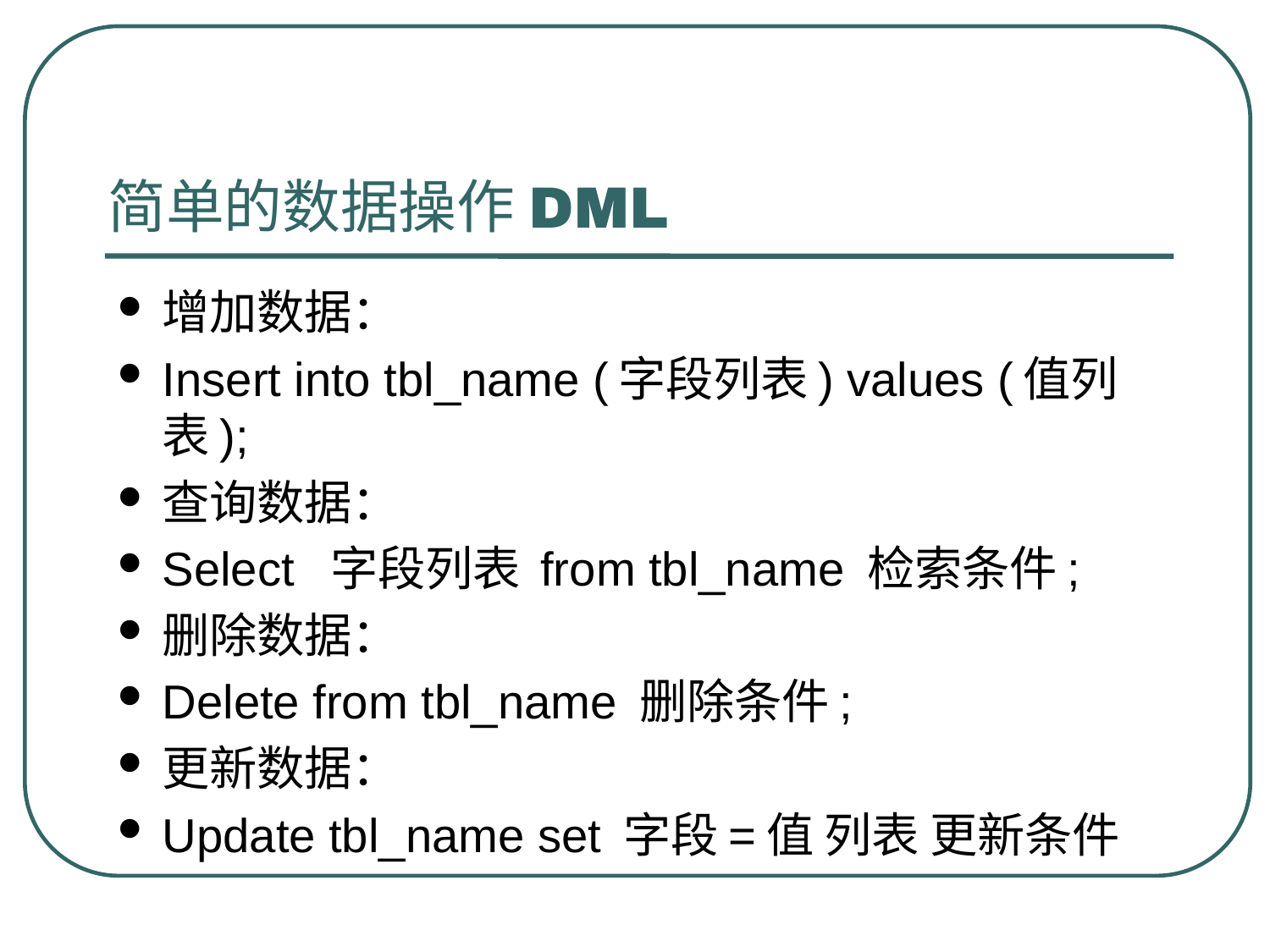

# 简单的数据操作DML
增加数据：
Insert into tbl_name (字段列表) values (值列表);
查询数据：
Select  字段列表 from tbl_name 检索条件;
删除数据：
Delete from tbl_name 删除条件;
更新数据：
Update tbl_name set 字段=值 列表 更新条件